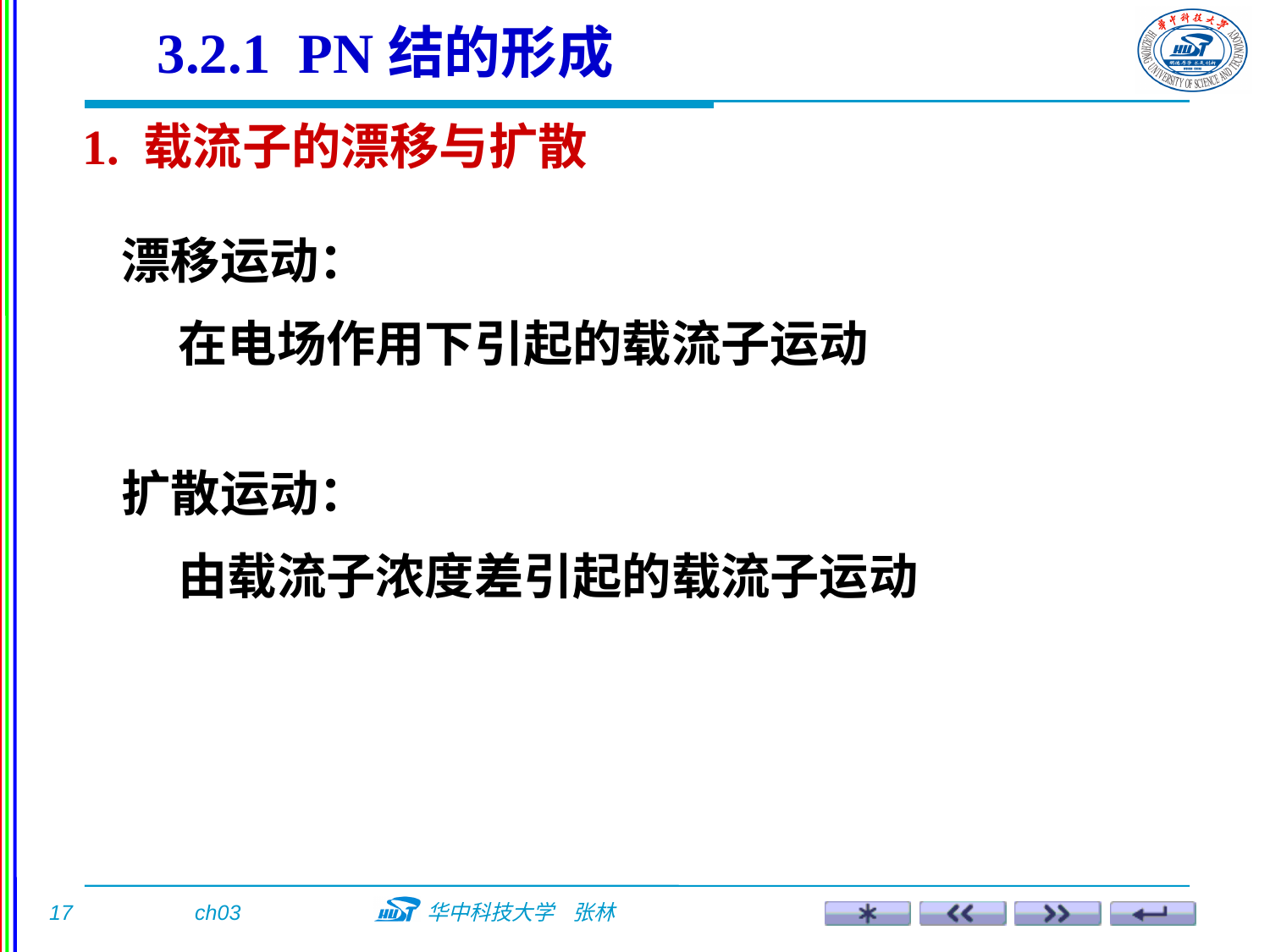

3.2.1  PN结的形成
1. 载流子的漂移与扩散
漂移运动：
    在电场作用下引起的载流子运动
扩散运动：
    由载流子浓度差引起的载流子运动